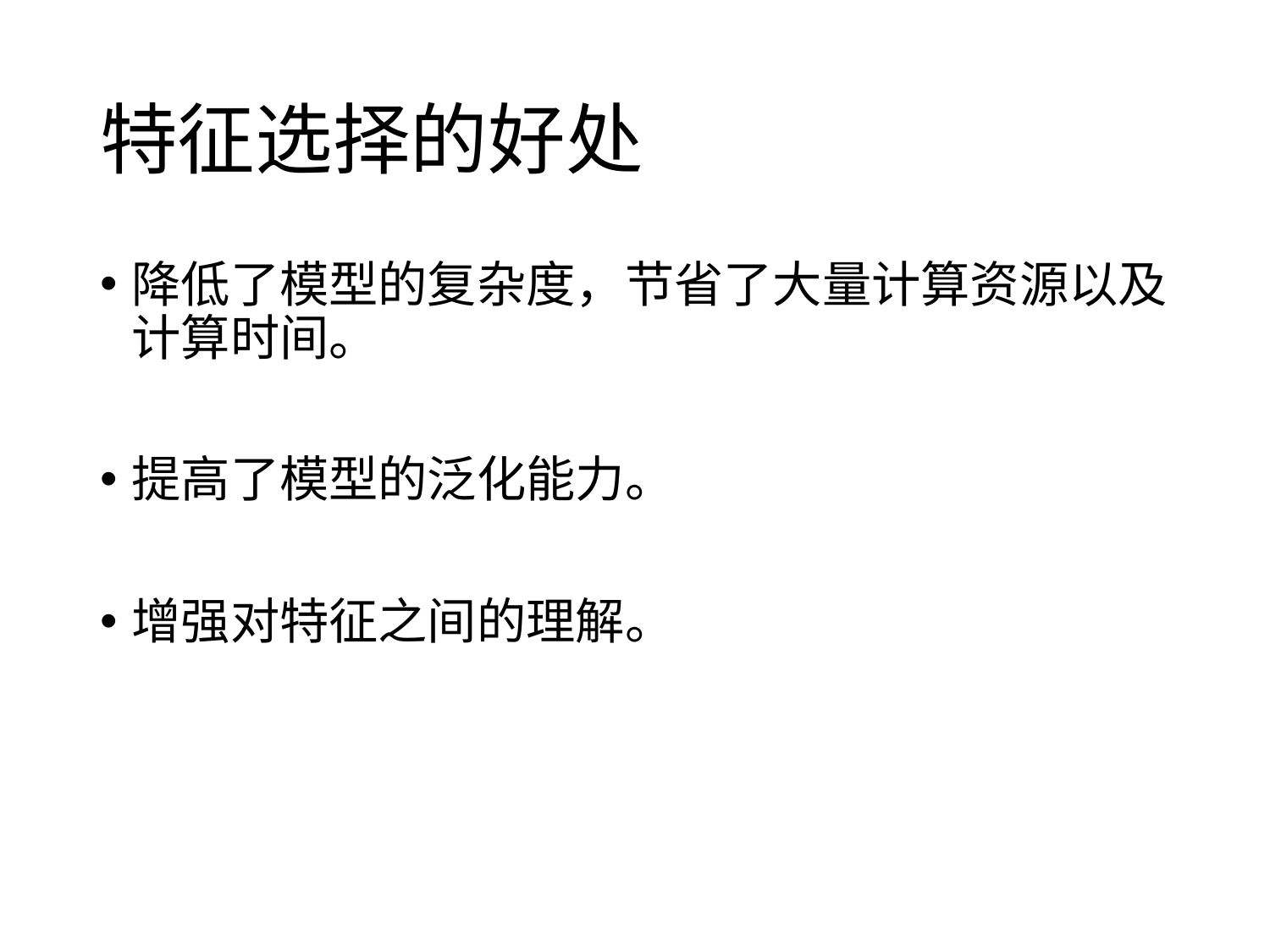

# 特征选择的好处
降低了模型的复杂度，节省了大量计算资源以及计算时间。

提高了模型的泛化能力。

增强对特征之间的理解。